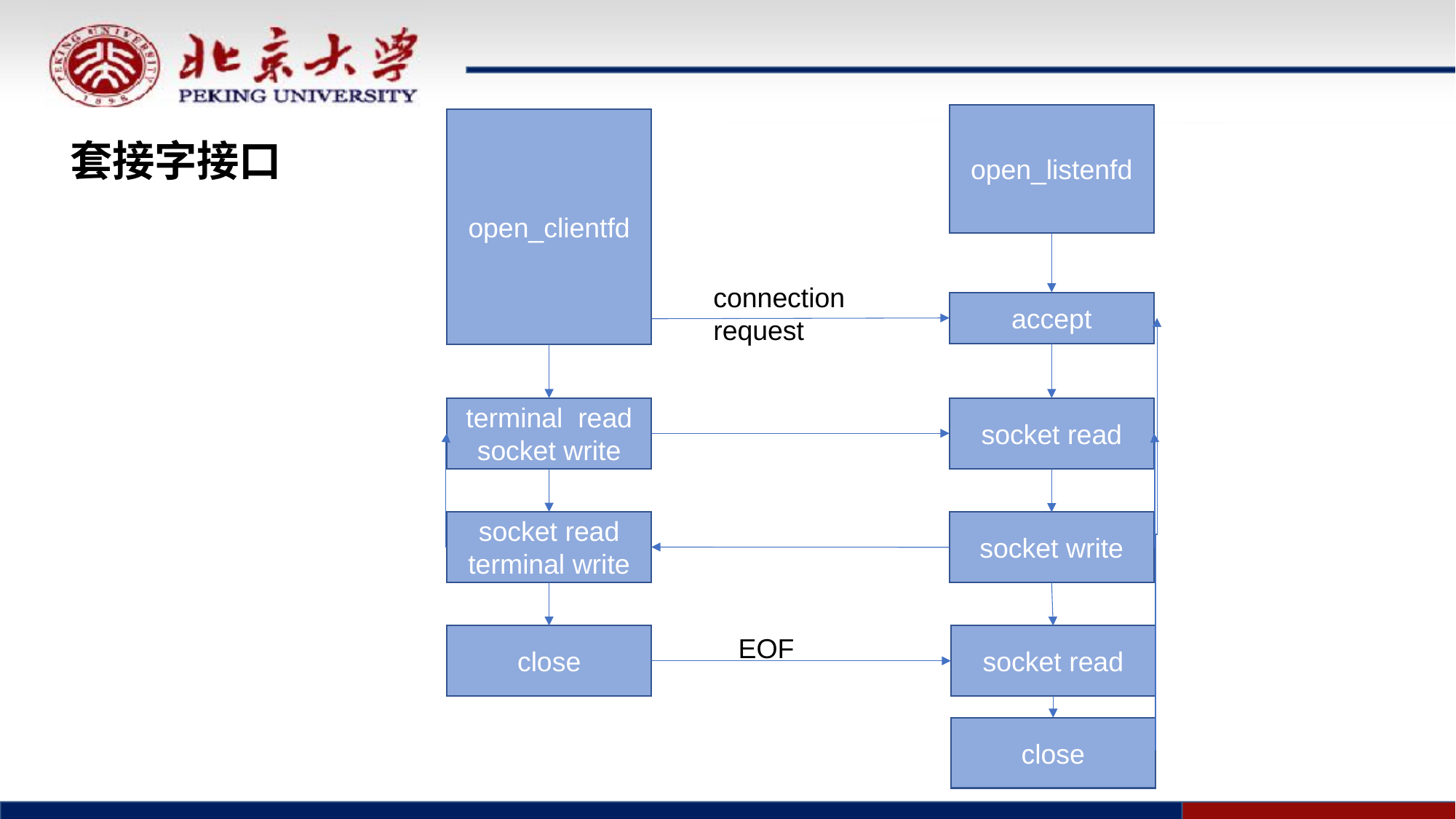

open_listenfd
open_clientfd
套接字接口
connection
request
accept
terminal  read
socket write
socket read
socket read
terminal write
socket write
close
EOF
socket read
close